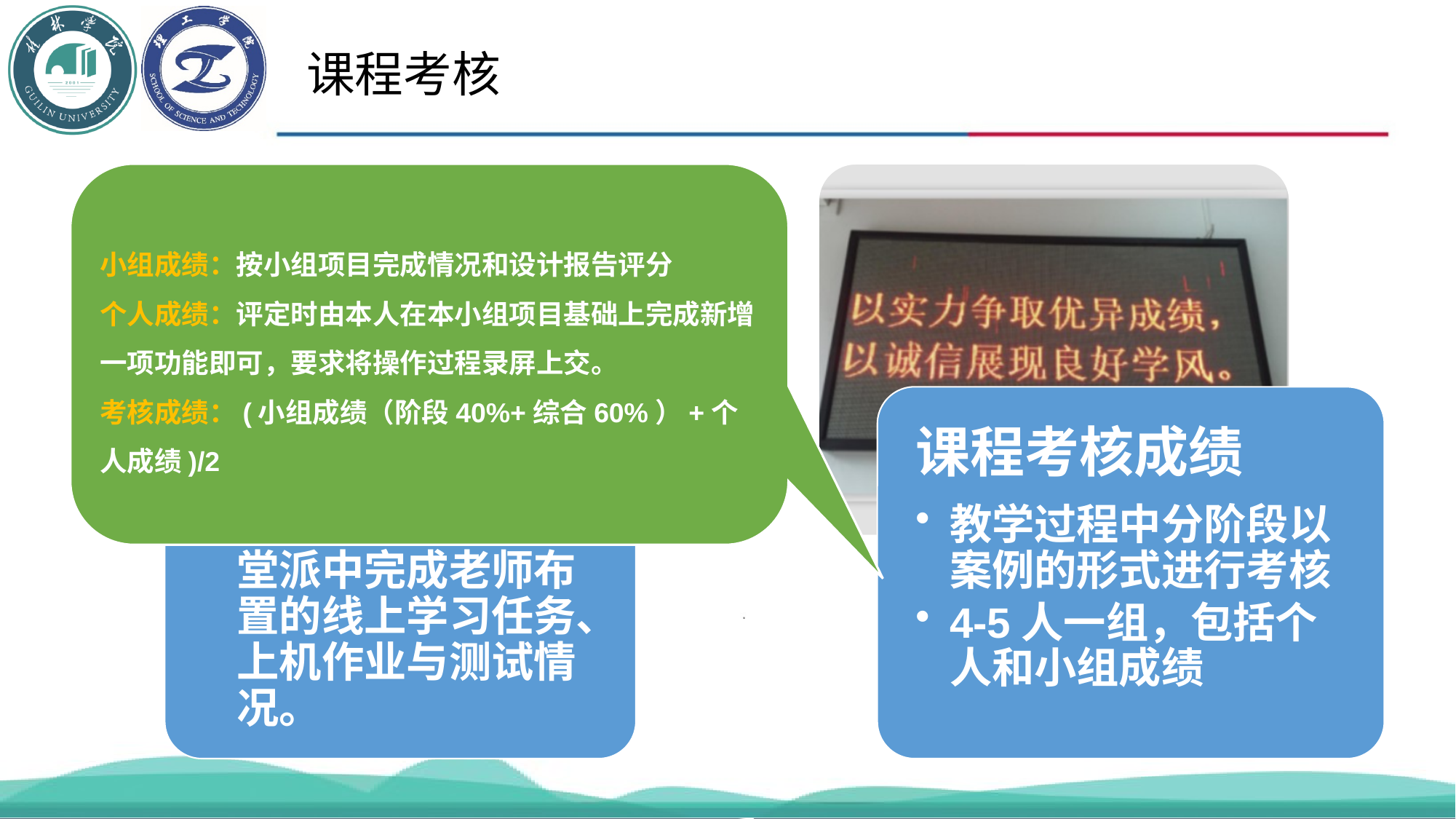

# 课程考核
小组成绩：按小组项目完成情况和设计报告评分
个人成绩：评定时由本人在本小组项目基础上完成新增一项功能即可，要求将操作过程录屏上交。
考核成绩：(小组成绩（阶段40%+综合60%）+个人成绩)/2
课程平时成绩
课堂出勤情况、课堂派中完成老师布置的线上学习任务、上机作业与测试情况。

课程考核成绩
教学过程中分阶段以案例的形式进行考核
4-5人一组，包括个人和小组成绩